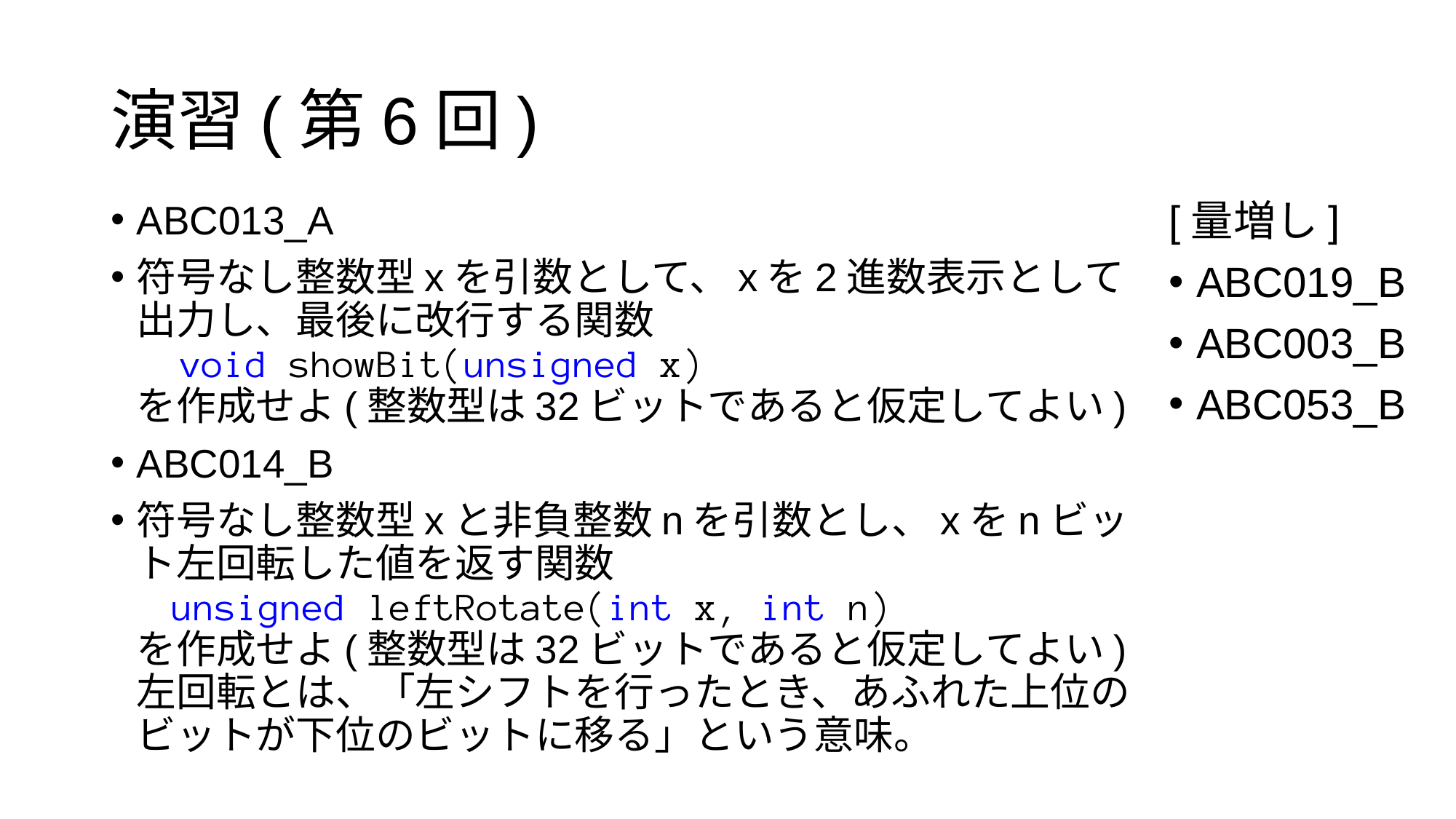

# 演習(第6回)
ABC013_A
符号なし整数型xを引数として、xを2進数表示として出力し、最後に改行する関数
    void showBit(unsigned x)
を作成せよ(整数型は32ビットであると仮定してよい)
ABC014_B
符号なし整数型xと非負整数nを引数とし、xをnビット左回転した値を返す関数
   unsigned leftRotate(int x, int n)
を作成せよ(整数型は32ビットであると仮定してよい)
左回転とは、「左シフトを行ったとき、あふれた上位のビットが下位のビットに移る」という意味。

[量増し]
ABC019_B
ABC003_B
ABC053_B